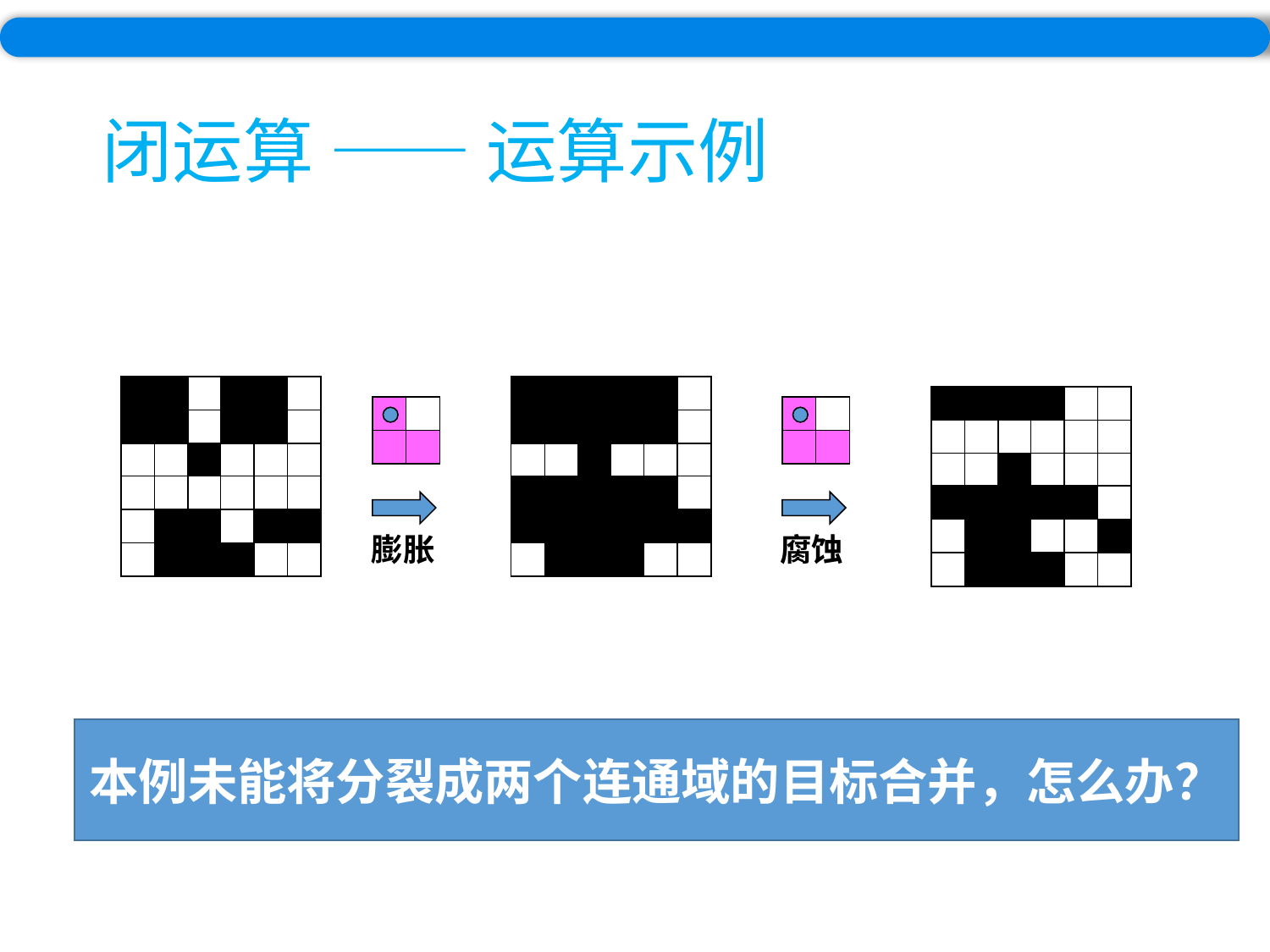

# 闭运算 —— 运算示例

膨胀

腐蚀
本例未能将分裂成两个连通域的目标合并，怎么办？